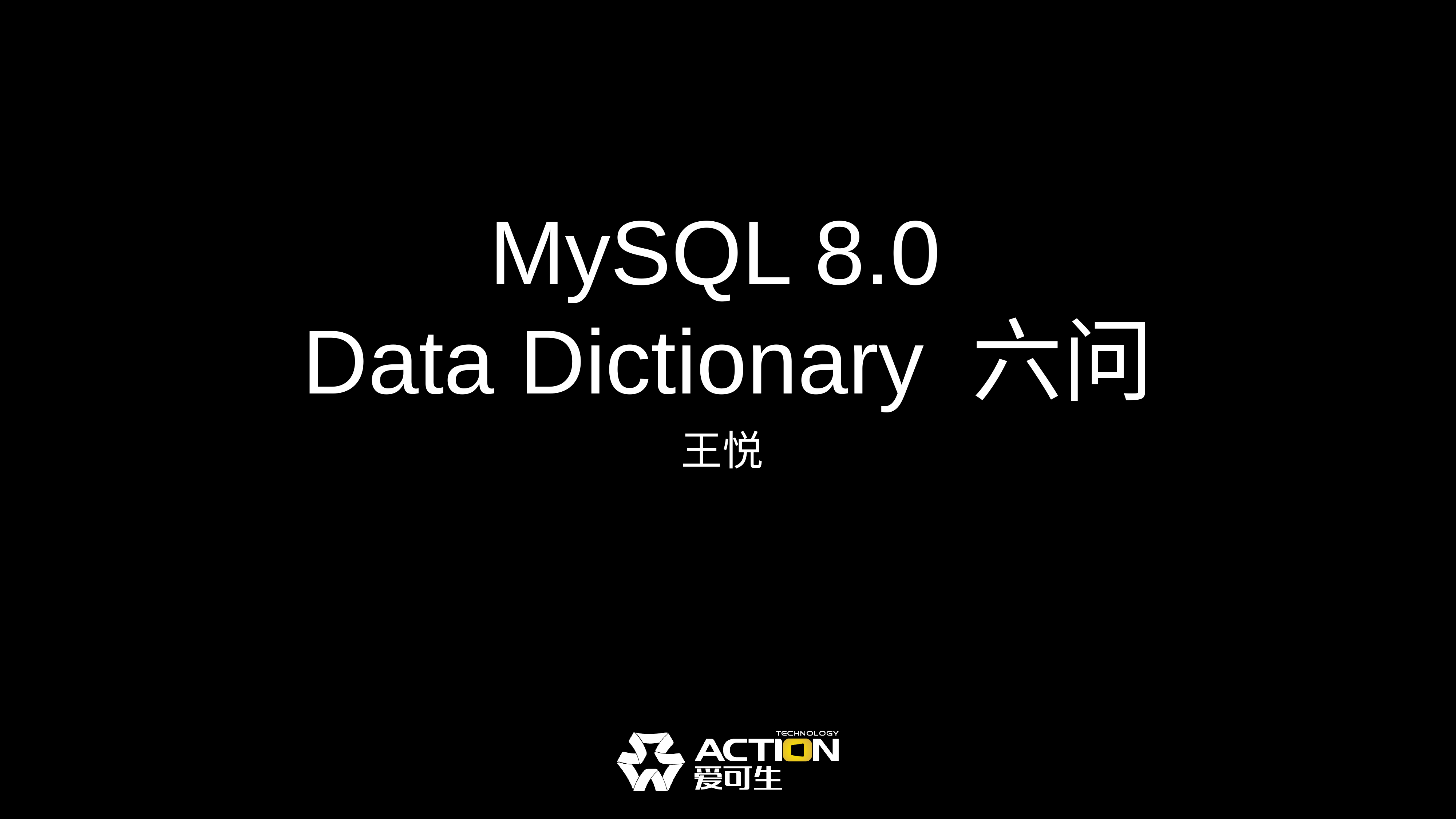

# MySQL 8.0 Data Dictionary 六问
王悦